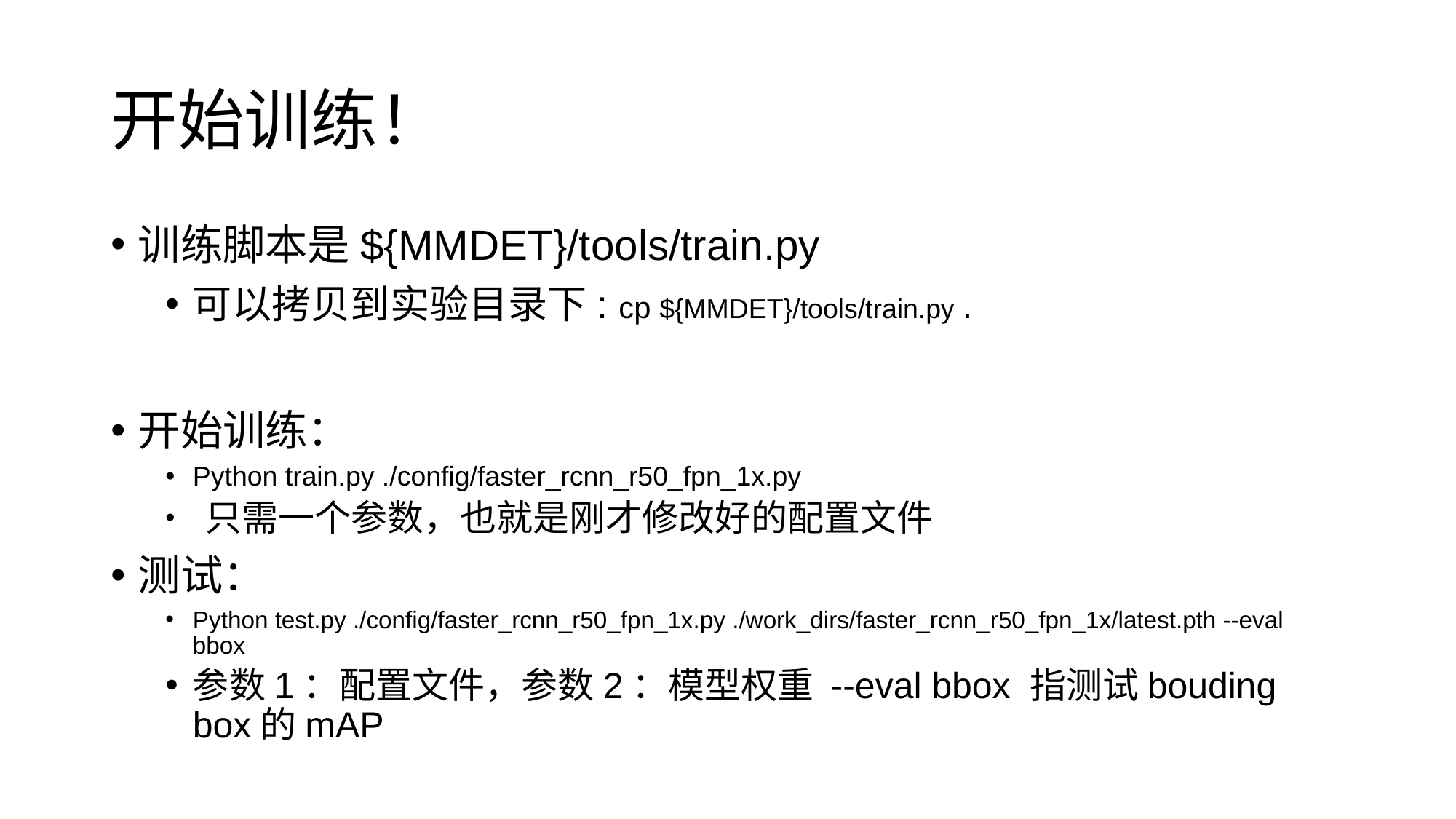

# 开始训练！
训练脚本是${MMDET}/tools/train.py
可以拷贝到实验目录下: cp ${MMDET}/tools/train.py .

开始训练：
Python train.py ./config/faster_rcnn_r50_fpn_1x.py
 只需一个参数，也就是刚才修改好的配置文件
测试：
Python test.py ./config/faster_rcnn_r50_fpn_1x.py ./work_dirs/faster_rcnn_r50_fpn_1x/latest.pth --eval bbox
参数1：配置文件，参数2：模型权重 --eval bbox 指测试bouding box的mAP